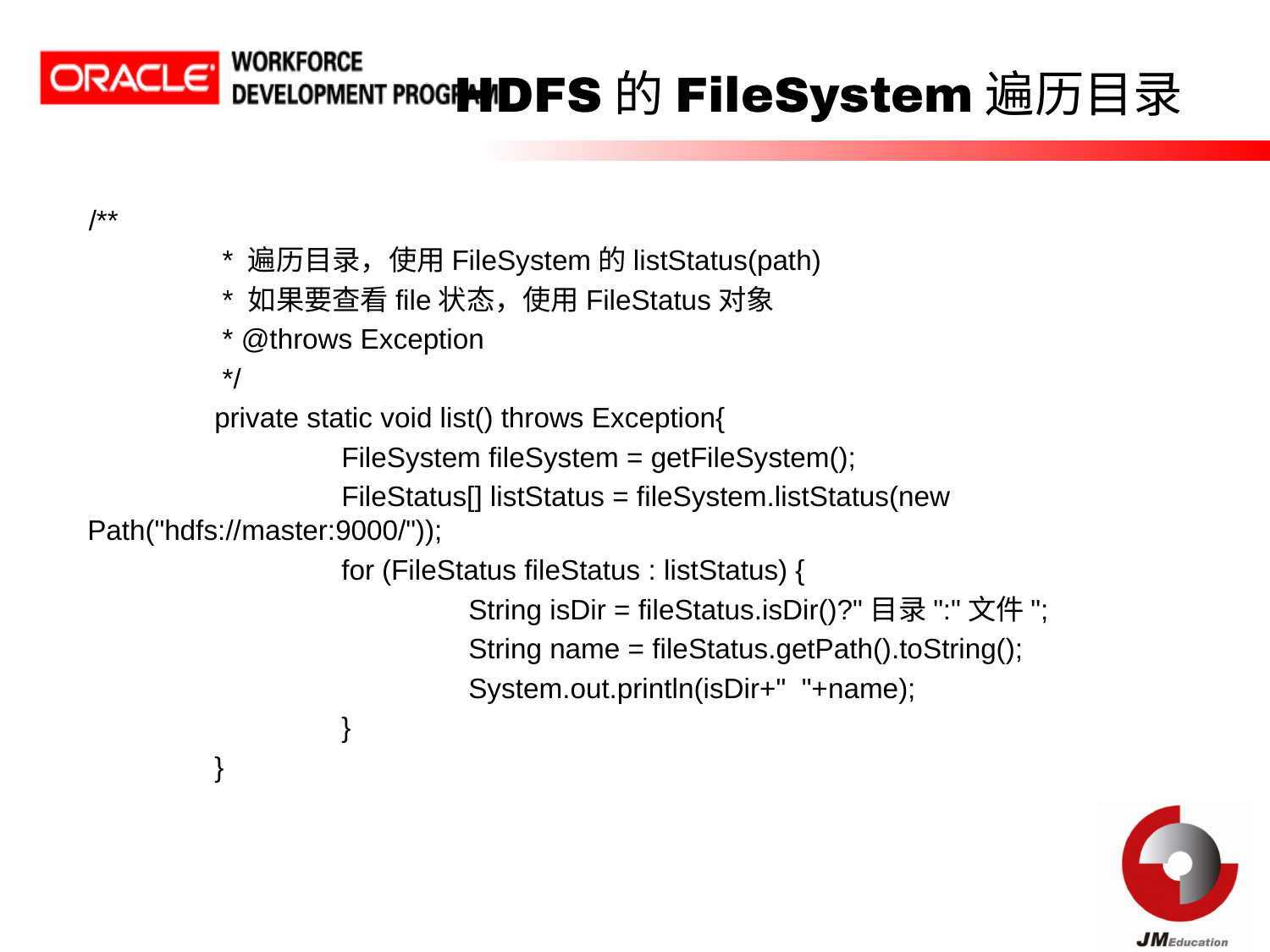

# HDFS的FileSystem遍历目录
/**
	 * 遍历目录，使用FileSystem的listStatus(path)
	 * 如果要查看file状态，使用FileStatus对象
	 * @throws Exception
	 */
	private static void list() throws Exception{
		FileSystem fileSystem = getFileSystem();
		FileStatus[] listStatus = fileSystem.listStatus(new Path("hdfs://master:9000/"));
		for (FileStatus fileStatus : listStatus) {
			String isDir = fileStatus.isDir()?"目录":"文件";
			String name = fileStatus.getPath().toString();
			System.out.println(isDir+"  "+name);
		}
	}